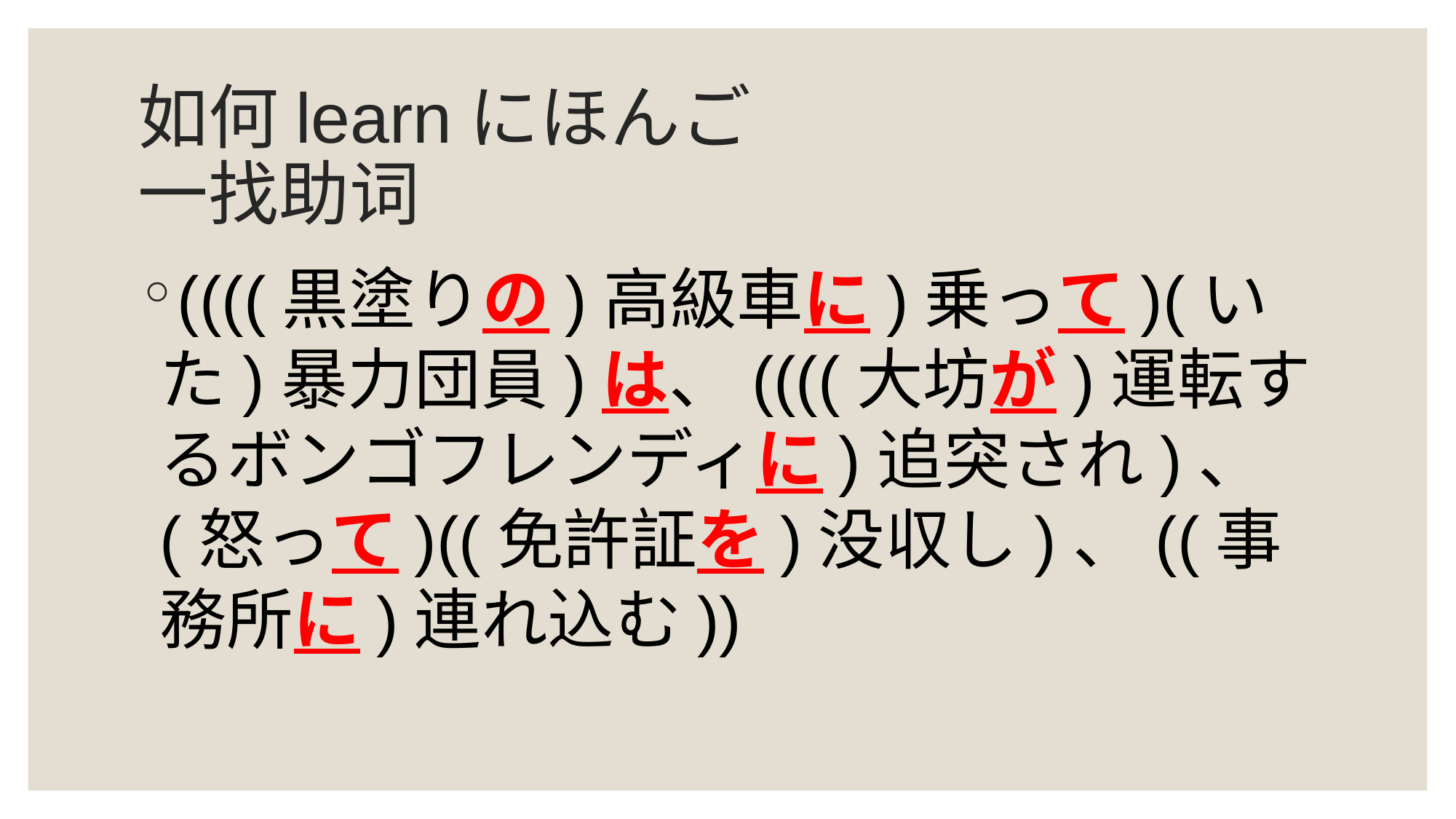

# 如何learnにほんご 一找助词
((((黒塗りの)高級車に)乗って)(いた)暴力団員)は、((((大坊が)運転するボンゴフレンディに)追突され)、(怒って)((免許証を)没収し)、((事務所に)連れ込む))